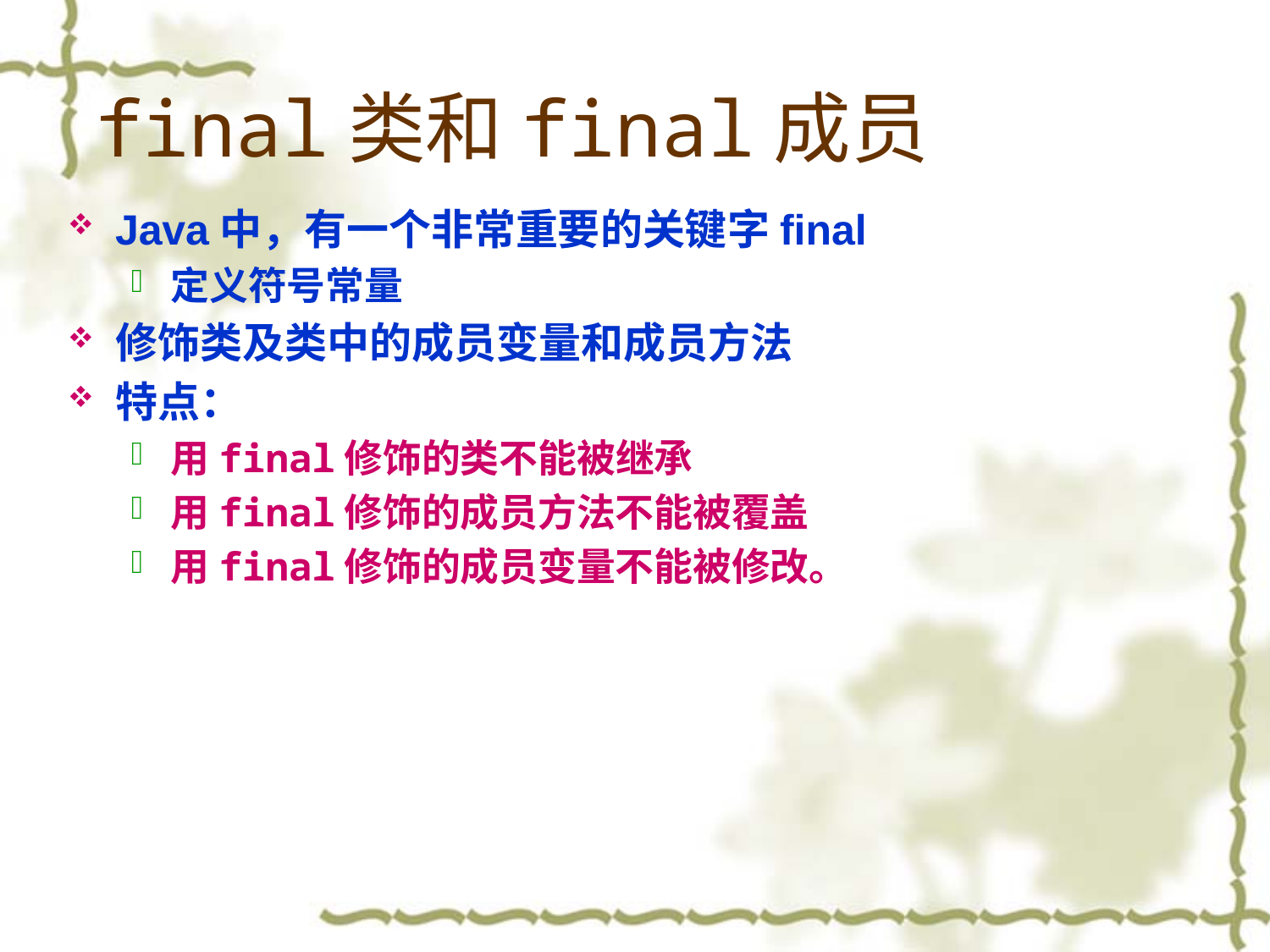

# final类和final成员
Java中，有一个非常重要的关键字final
定义符号常量
修饰类及类中的成员变量和成员方法
特点：
用final修饰的类不能被继承
用final修饰的成员方法不能被覆盖
用final修饰的成员变量不能被修改。